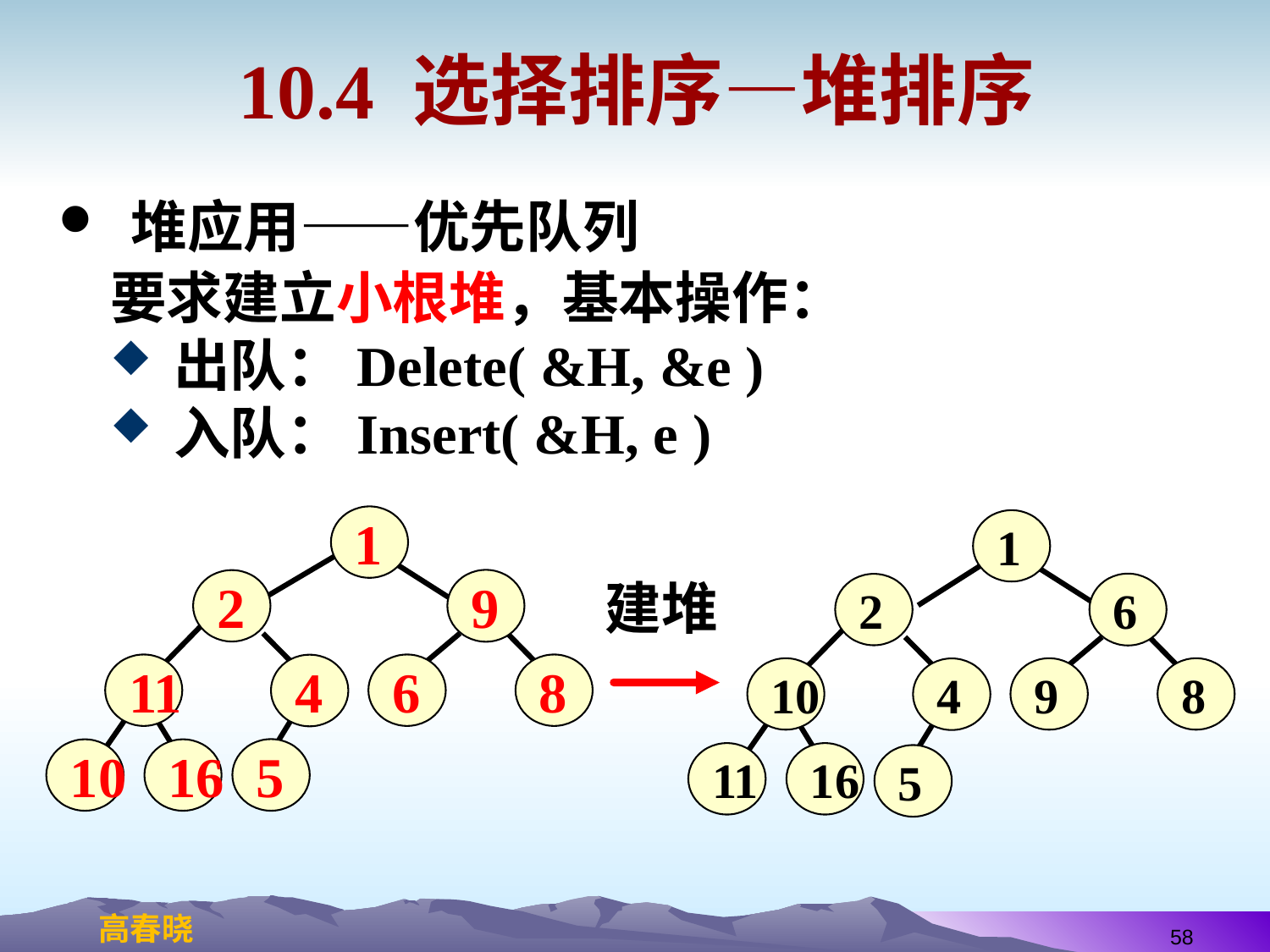

# 10.4 选择排序—堆排序
 堆应用——优先队列
要求建立小根堆，基本操作：
出队：Delete( &H, &e )
入队：Insert( &H, e )

1

9
2

11
6
8
4

5
10
16
1

6
2

10
9
8
4

11
16
5
建堆

58